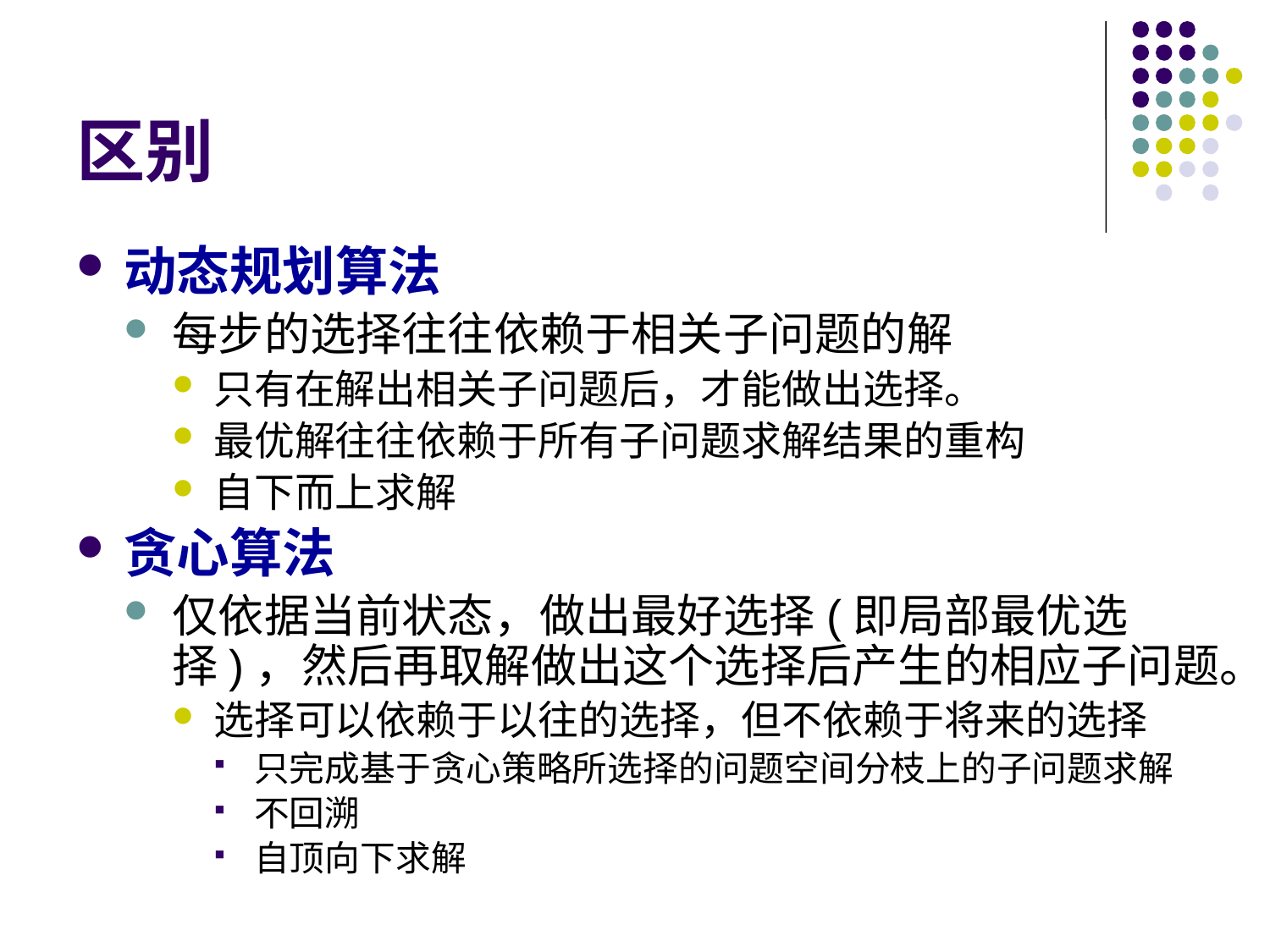

# 区别
动态规划算法
每步的选择往往依赖于相关子问题的解
只有在解出相关子问题后，才能做出选择。
最优解往往依赖于所有子问题求解结果的重构
自下而上求解
贪心算法
仅依据当前状态，做出最好选择(即局部最优选择)，然后再取解做出这个选择后产生的相应子问题。
选择可以依赖于以往的选择，但不依赖于将来的选择
只完成基于贪心策略所选择的问题空间分枝上的子问题求解
不回溯
自顶向下求解